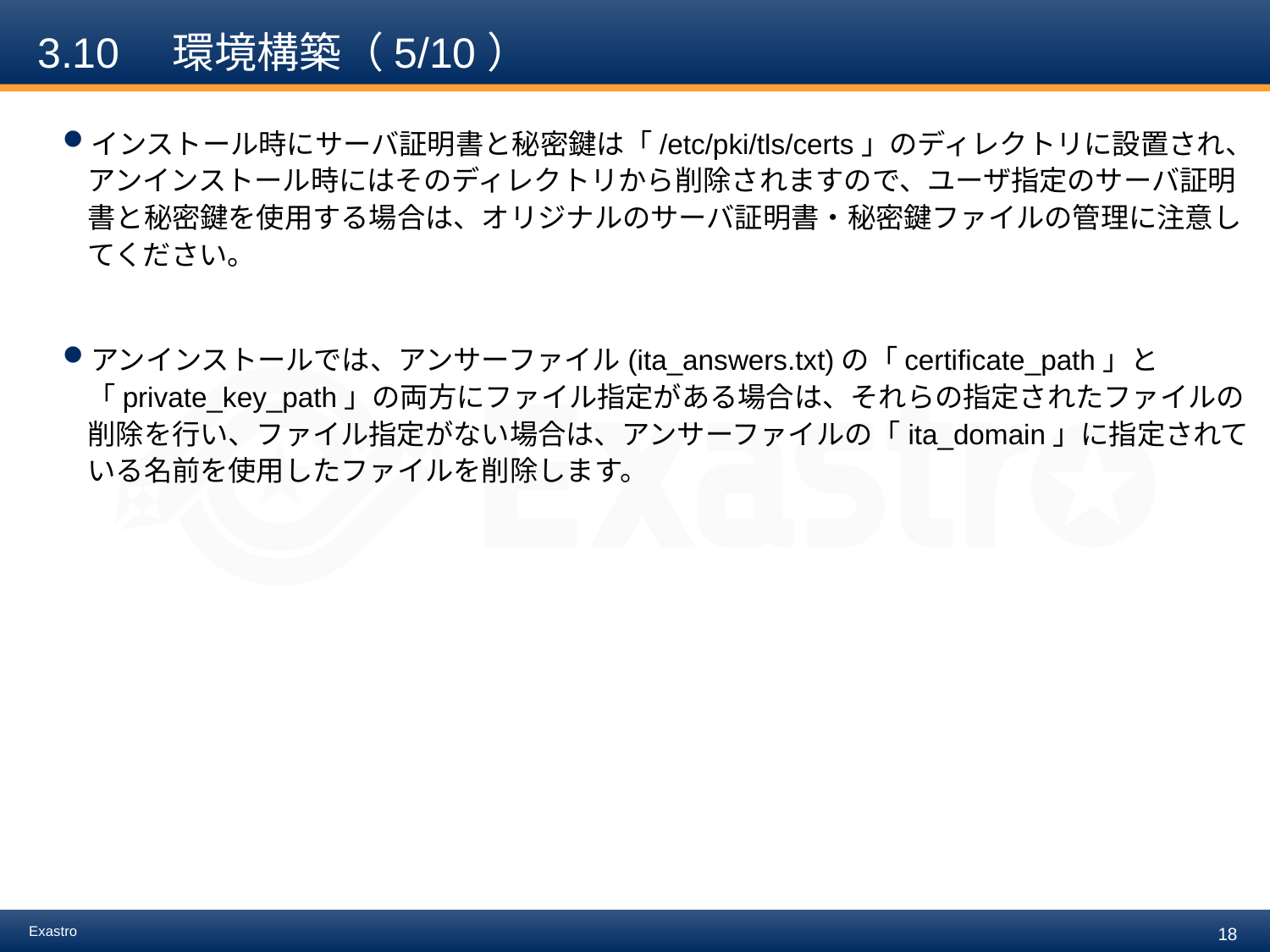

# 3.10　環境構築（5/10）
インストール時にサーバ証明書と秘密鍵は「/etc/pki/tls/certs」のディレクトリに設置され、アンインストール時にはそのディレクトリから削除されますので、ユーザ指定のサーバ証明書と秘密鍵を使用する場合は、オリジナルのサーバ証明書・秘密鍵ファイルの管理に注意してください。

アンインストールでは、アンサーファイル(ita_answers.txt)の「certificate_path」と「private_key_path」の両方にファイル指定がある場合は、それらの指定されたファイルの削除を行い、ファイル指定がない場合は、アンサーファイルの「ita_domain」に指定されている名前を使用したファイルを削除します。